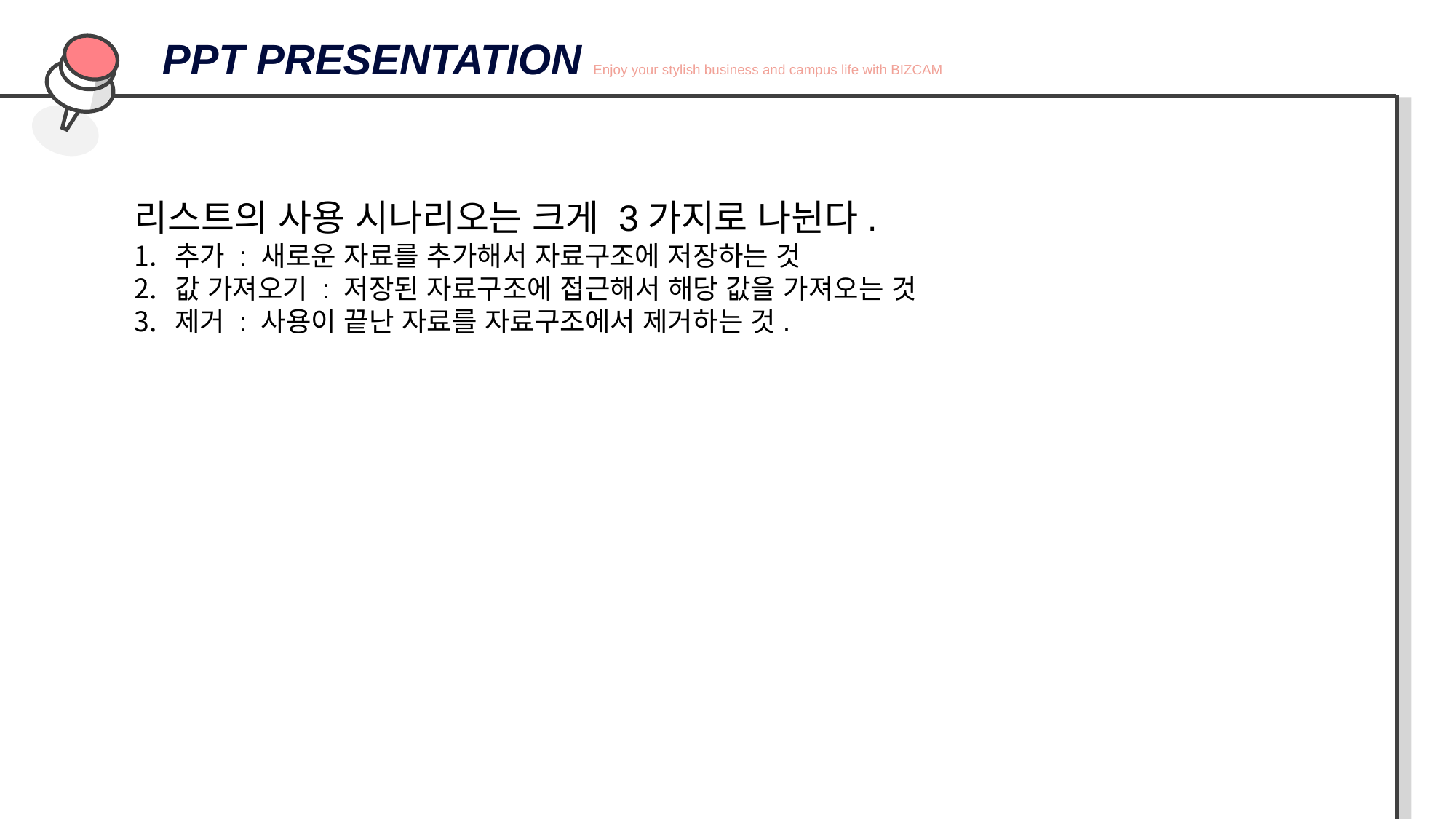

PPT PRESENTATION Enjoy your stylish business and campus life with BIZCAM

리스트의 사용 시나리오는 크게 3가지로 나뉜다.
추가 : 새로운 자료를 추가해서 자료구조에 저장하는 것
값 가져오기 : 저장된 자료구조에 접근해서 해당 값을 가져오는 것
제거 : 사용이 끝난 자료를 자료구조에서 제거하는 것.